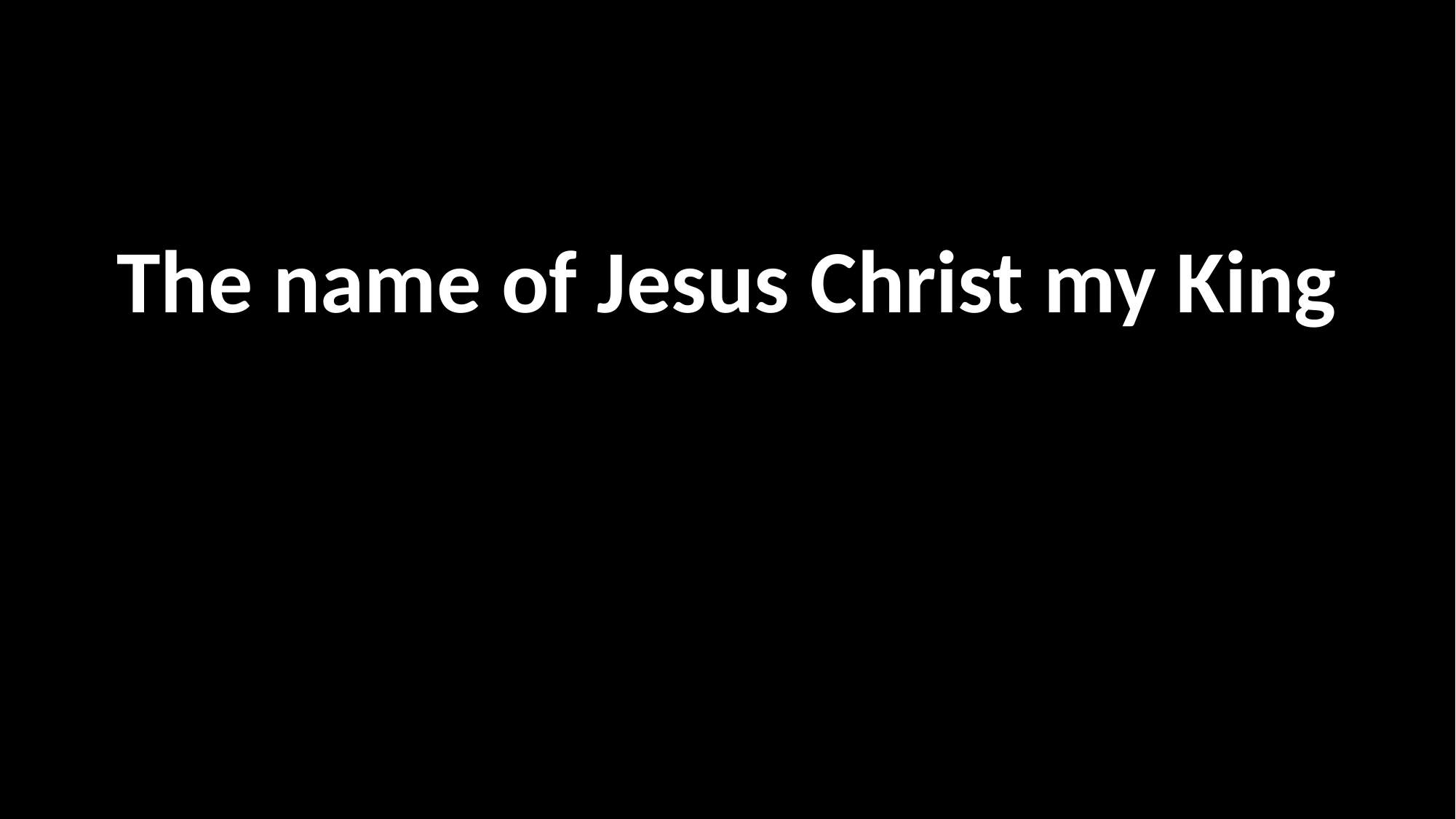

# 나의 왕 예수 메시야
The name of Jesus Christ my King